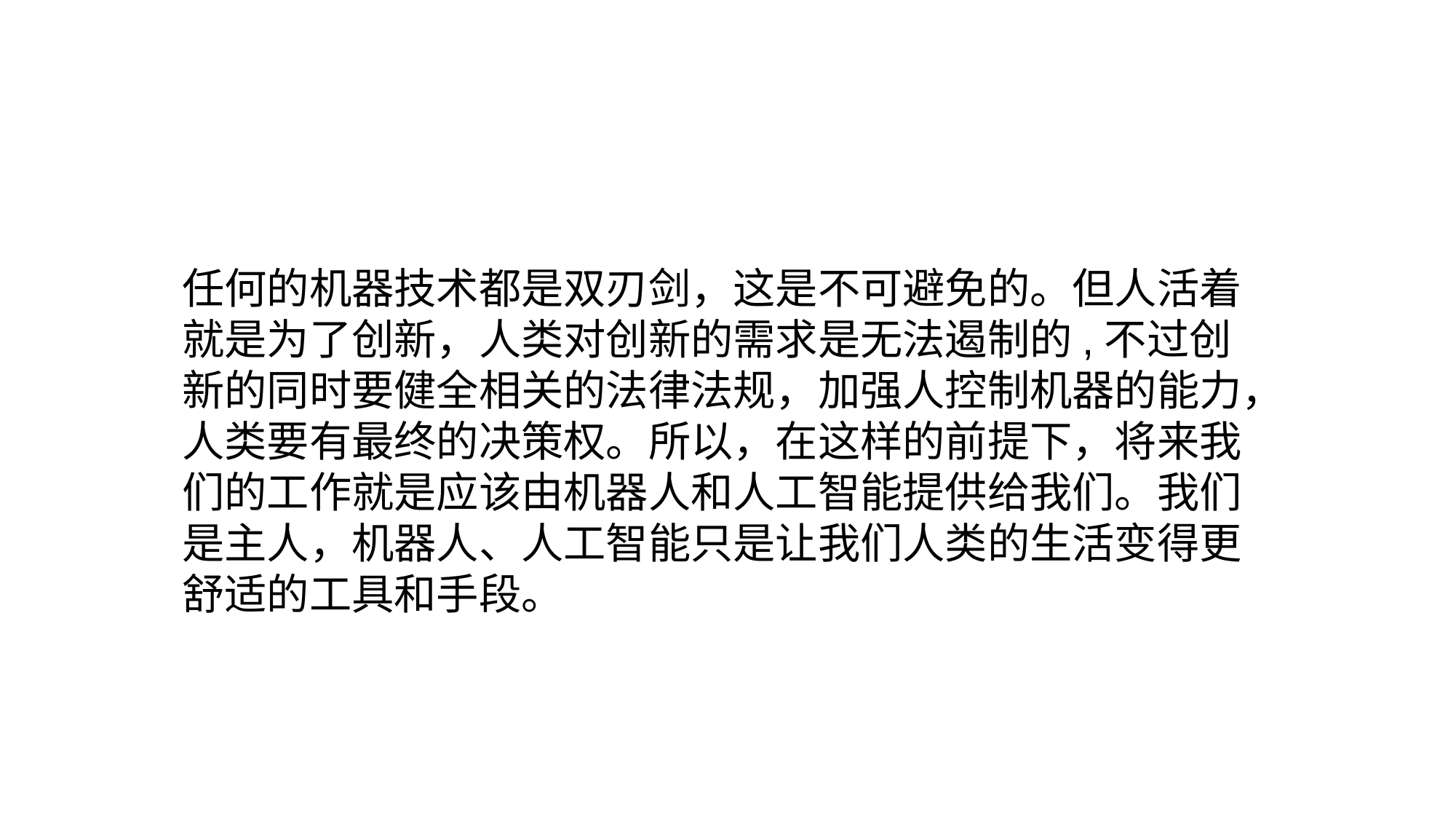

任何的机器技术都是双刃剑，这是不可避免的。但人活着就是为了创新，人类对创新的需求是无法遏制的,不过创新的同时要健全相关的法律法规，加强人控制机器的能力，人类要有最终的决策权。所以，在这样的前提下，将来我们的工作就是应该由机器人和人工智能提供给我们。我们是主人，机器人、人工智能只是让我们人类的生活变得更舒适的工具和手段。